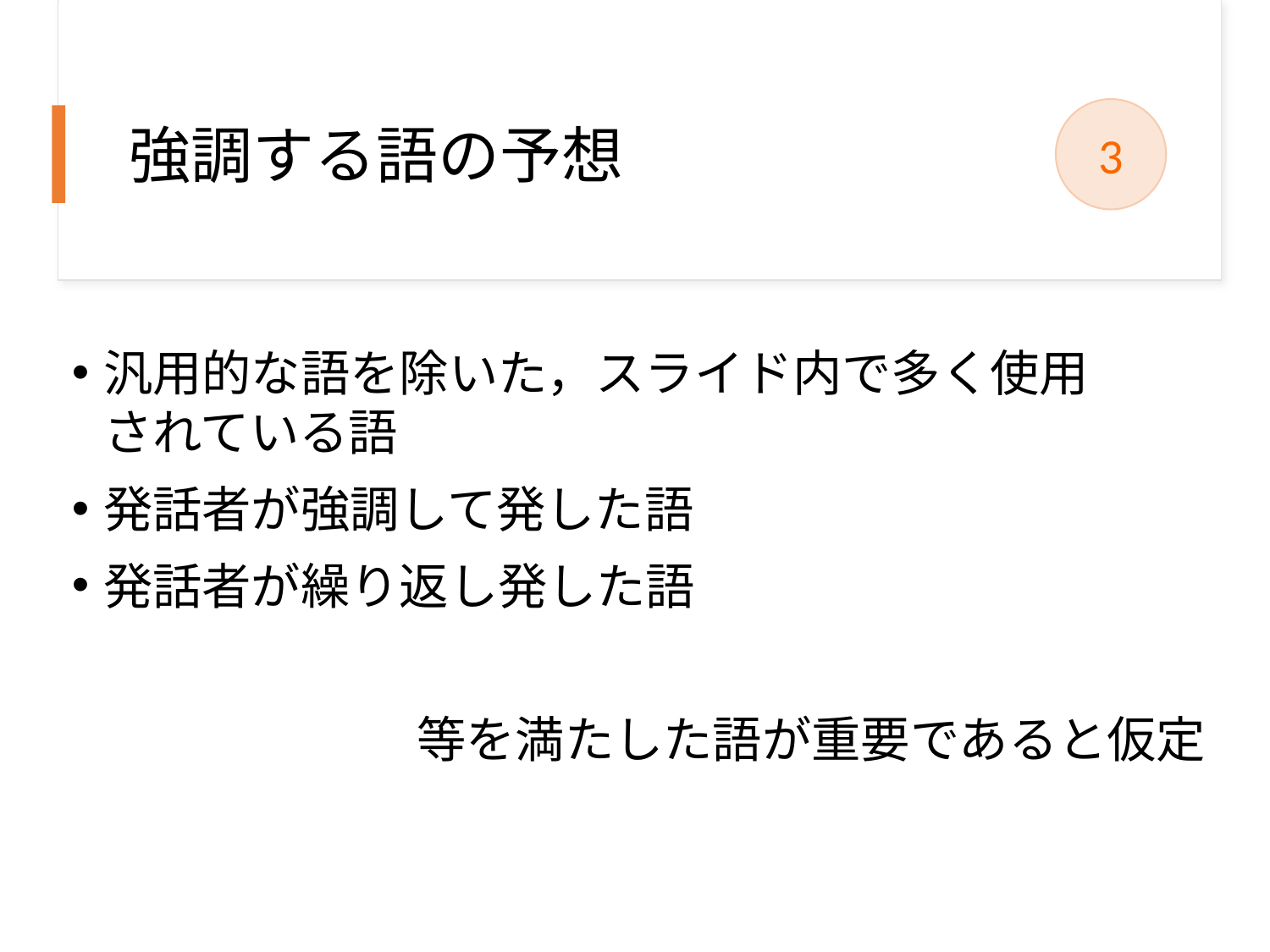

# 強調する語の予想
3

汎用的な語を除いた，スライド内で多く使用　　されている語
発話者が強調して発した語
発話者が繰り返し発した語

　　　　　　　等を満たした語が重要であると仮定